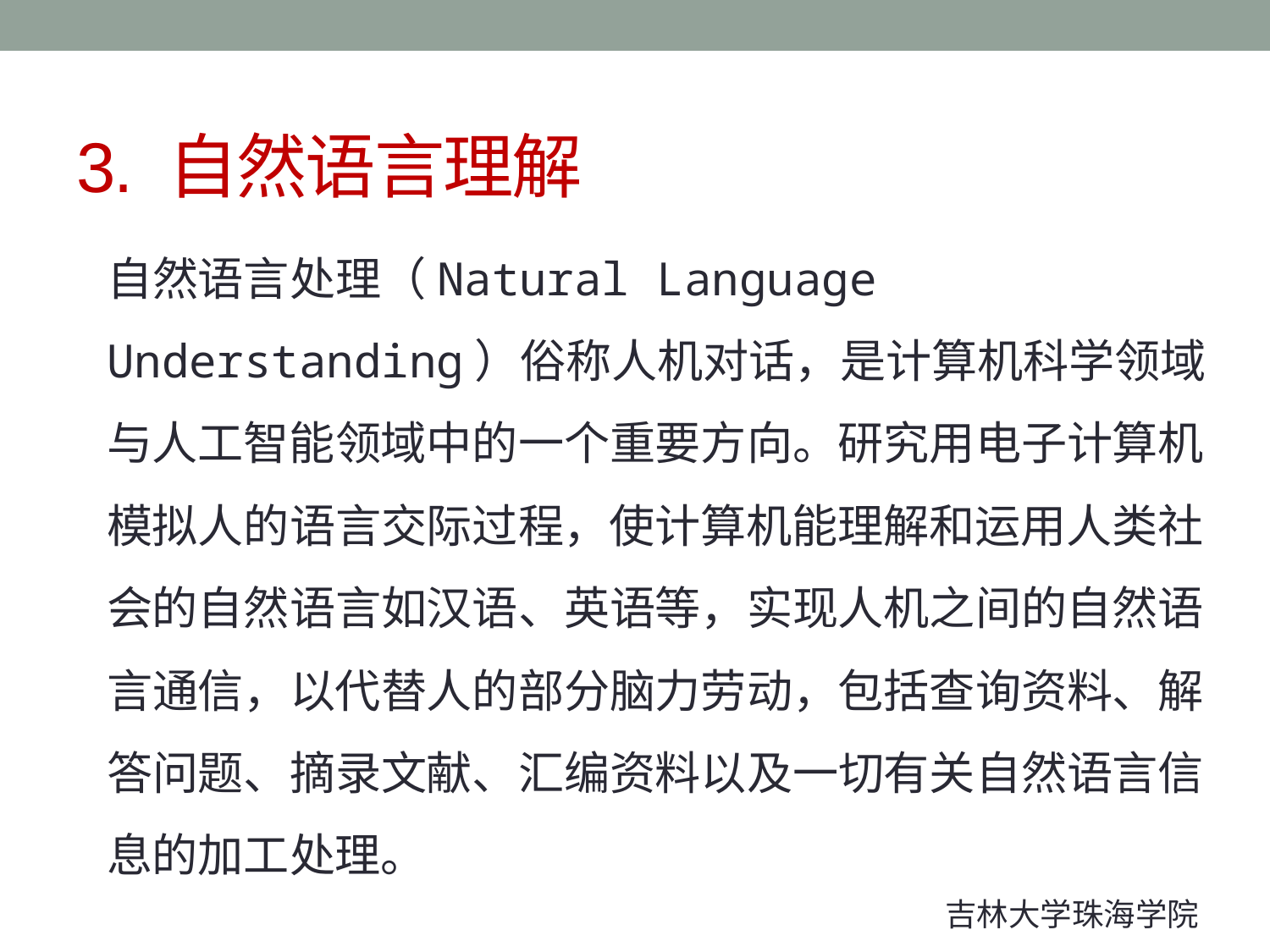

# 3. 自然语言理解
自然语言处理（Natural Language Understanding）俗称人机对话，是计算机科学领域与人工智能领域中的一个重要方向。研究用电子计算机模拟人的语言交际过程，使计算机能理解和运用人类社会的自然语言如汉语、英语等，实现人机之间的自然语言通信，以代替人的部分脑力劳动，包括查询资料、解答问题、摘录文献、汇编资料以及一切有关自然语言信息的加工处理。